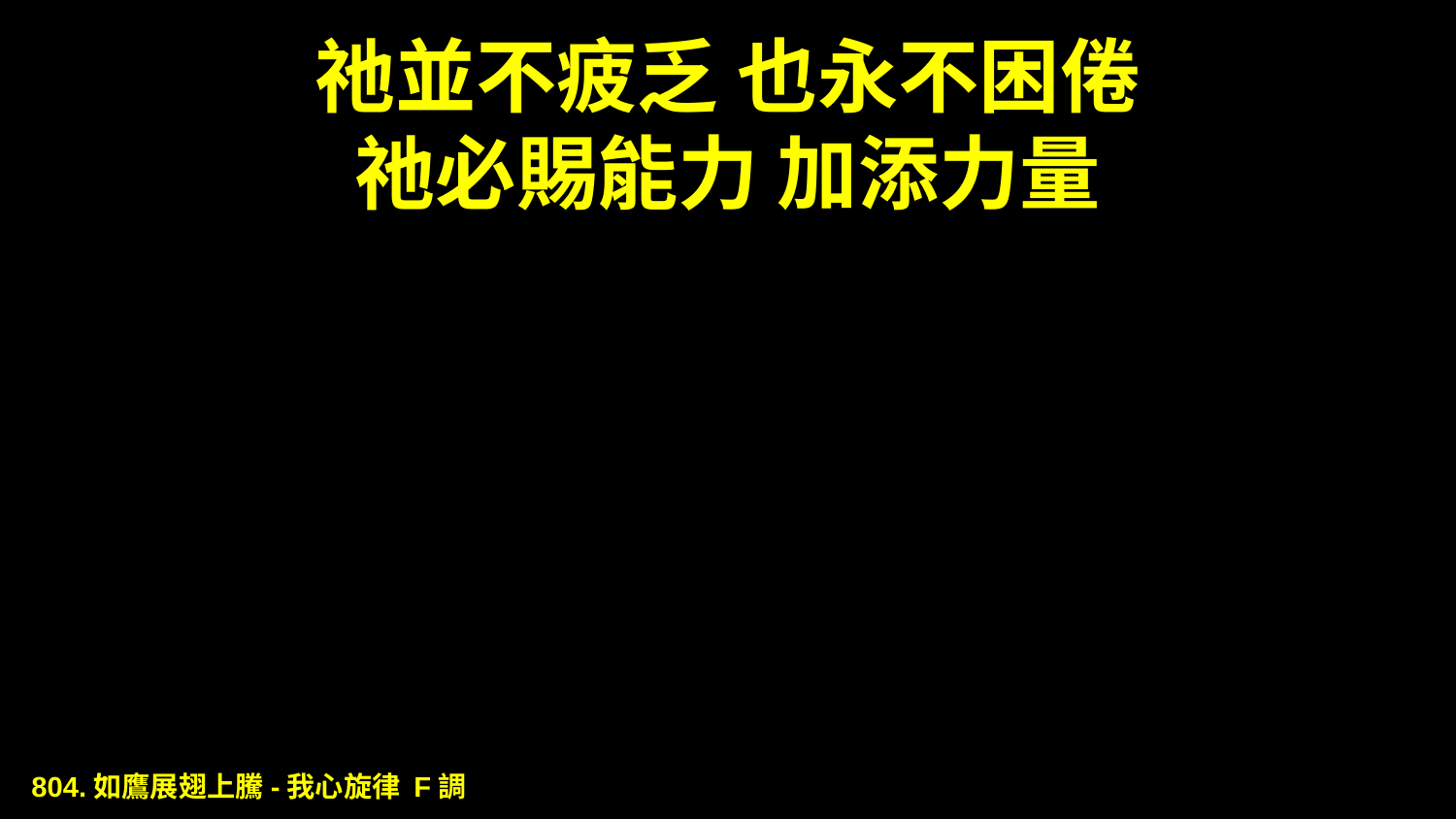

# 祂並不疲乏 也永不困倦 祂必賜能力 加添力量
804.如鷹展翅上騰-我心旋律 F調